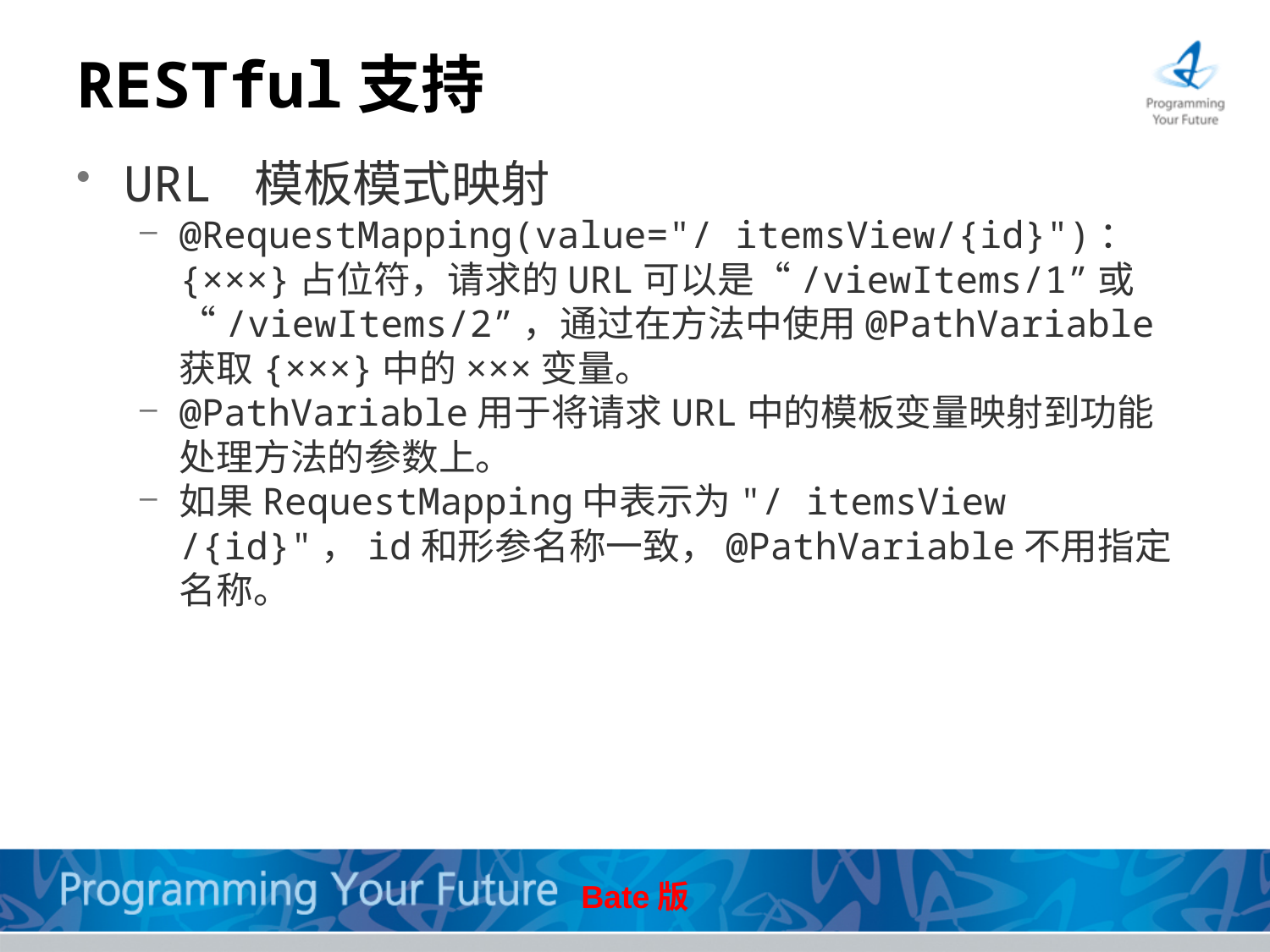

# RESTful支持
URL 模板模式映射
@RequestMapping(value="/ itemsView/{id}")：{×××}占位符，请求的URL可以是“/viewItems/1”或“/viewItems/2”，通过在方法中使用@PathVariable获取{×××}中的×××变量。
@PathVariable用于将请求URL中的模板变量映射到功能处理方法的参数上。
如果RequestMapping中表示为"/ itemsView /{id}"，id和形参名称一致，@PathVariable不用指定名称。